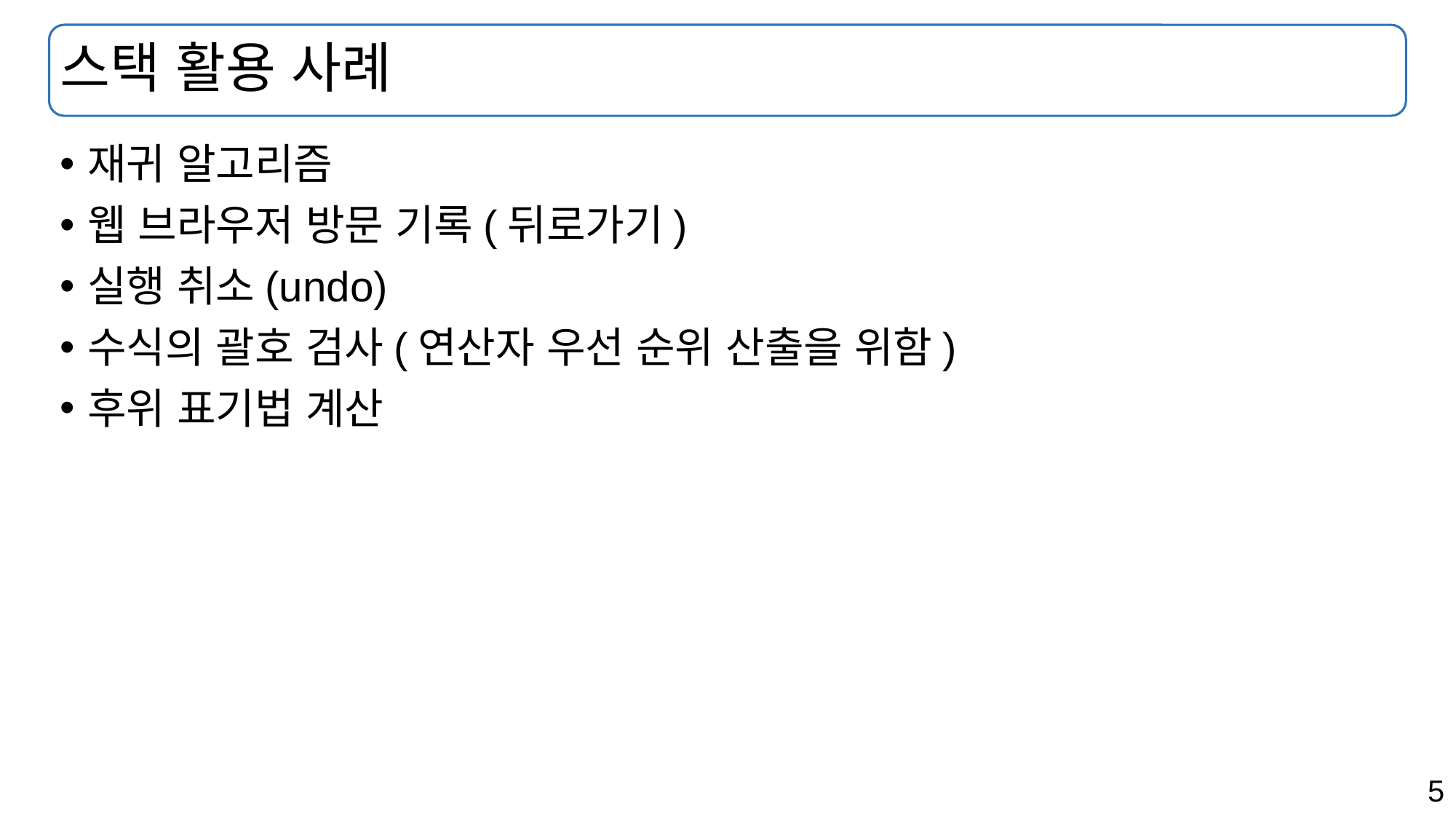

# 스택 활용 사례
재귀 알고리즘
웹 브라우저 방문 기록(뒤로가기)
실행 취소(undo)
수식의 괄호 검사(연산자 우선 순위 산출을 위함)
후위 표기법 계산